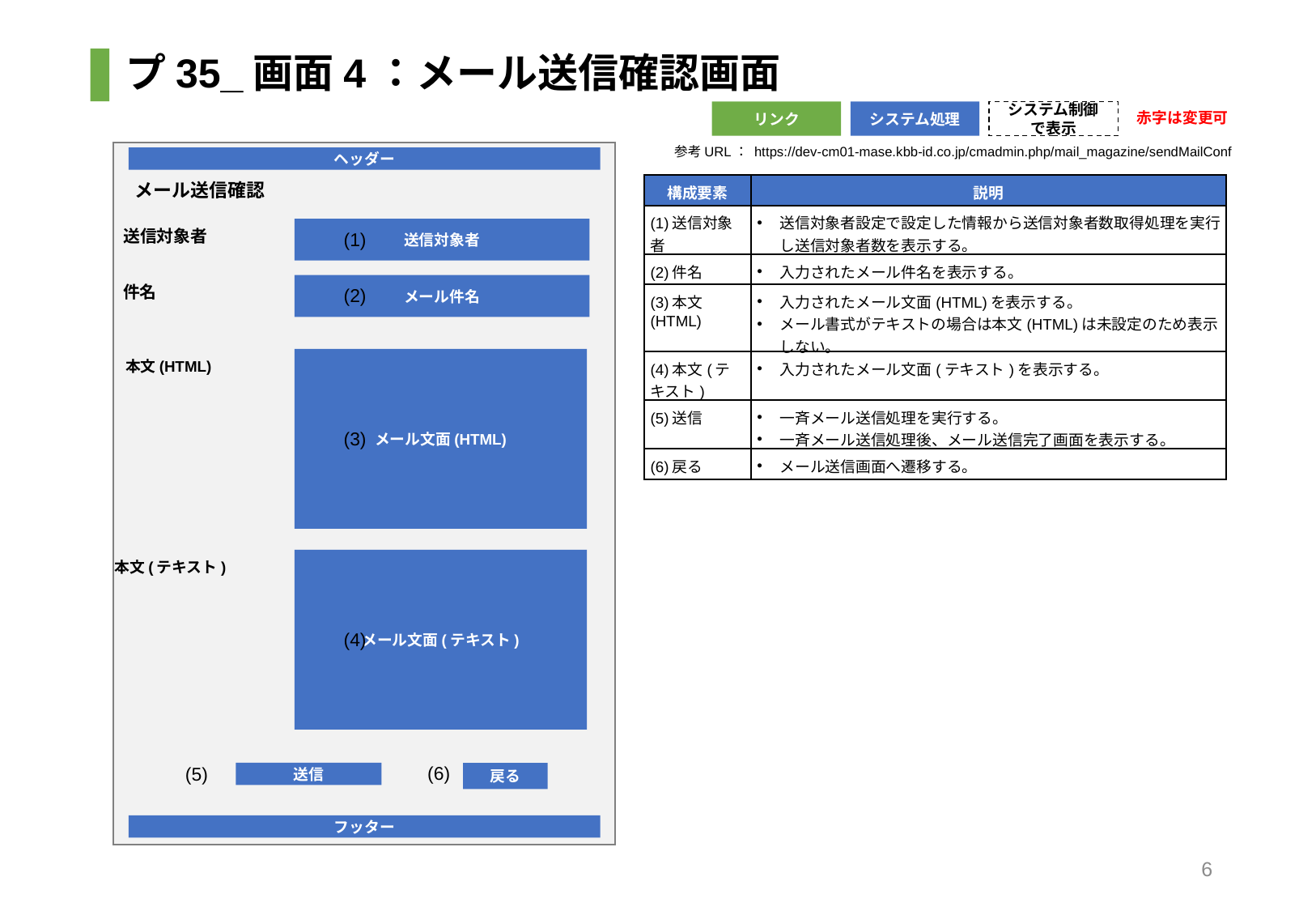

# プ35_画面4：メール送信確認画面
赤字は変更可
リンク
システム処理
システム制御で表示
参考URL： https://dev-cm01-mase.kbb-id.co.jp/cmadmin.php/mail_magazine/sendMailConf

ヘッダー
メール送信確認
| 構成要素 | 説明 |
| --- | --- |
| (1)送信対象者 | 送信対象者設定で設定した情報から送信対象者数取得処理を実行し送信対象者数を表示する。 |
| (2)件名 | 入力されたメール件名を表示する。 |
| (3)本文(HTML) | 入力されたメール文面(HTML)を表示する。 メール書式がテキストの場合は本文(HTML)は未設定のため表示しない。 |
| (4)本文(テキスト) | 入力されたメール文面(テキスト)を表示する。 |
| (5)送信 | 一斉メール送信処理を実行する。 一斉メール送信処理後、メール送信完了画面を表示する。 |
| (6)戻る | メール送信画面へ遷移する。 |
送信対象者
送信対象者
(1)
メール件名
件名
(2)
メール文面(HTML)
本文(HTML)
(3)
メール文面(テキスト)
本文(テキスト)
(4)
(6)
(5)
送信
戻る
フッター
6